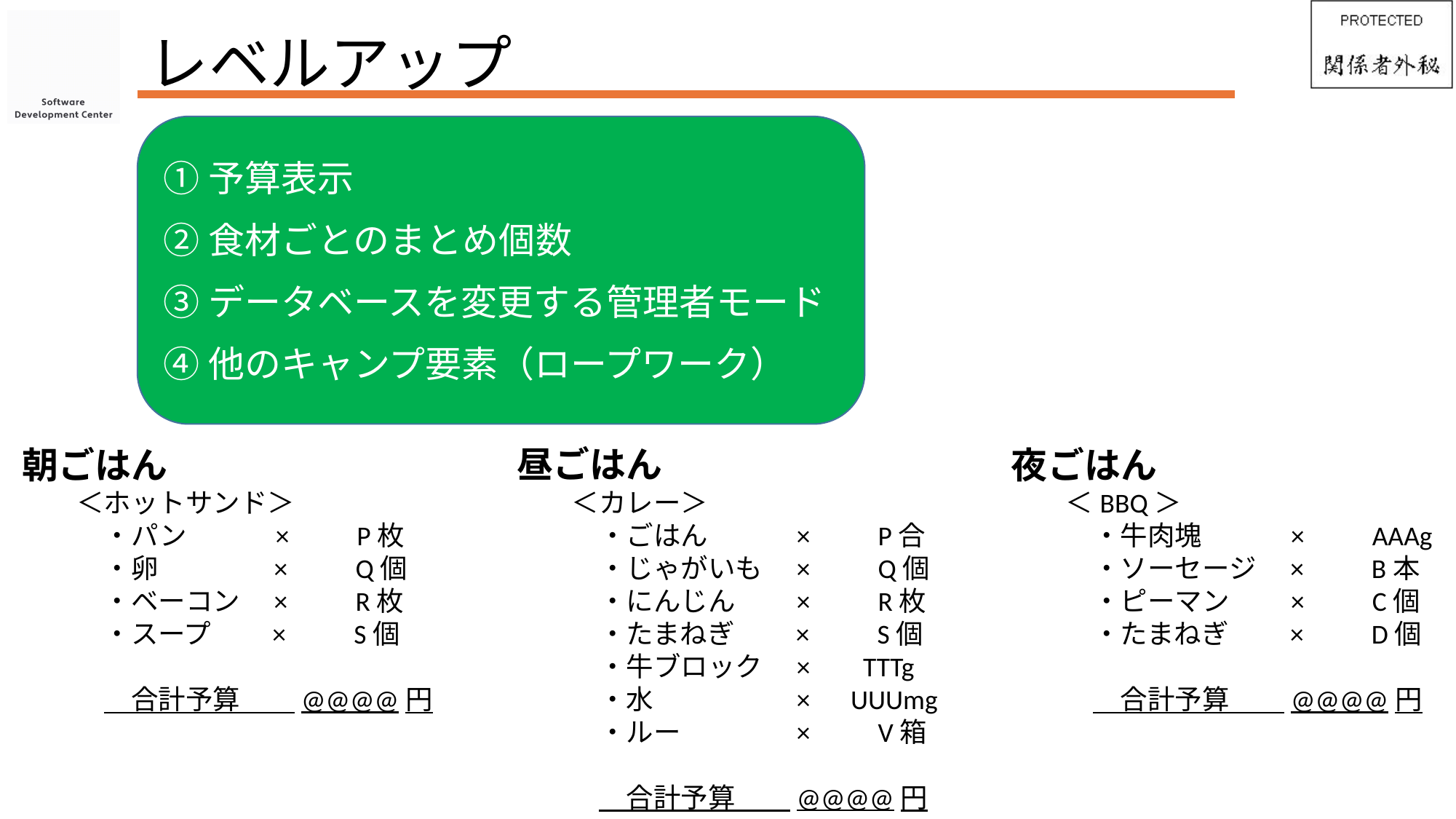

# レベルアップ
①予算表示
②食材ごとのまとめ個数
③データベースを変更する管理者モード
④他のキャンプ要素（ロープワーク）
昼ごはん
　　＜カレー＞
　　　・ごはん　　　×　　P合
　　　・じゃがいも　×　　Q個
　　　・にんじん　　×　　R枚
　　　・たまねぎ　　×　　S個
　　　・牛ブロック　×　  TTTg
　　　・水　　　　　×　UUUmg
　　　・ルー　　　　×　　V箱

　　　　合計予算　　@@@@円
朝ごはん
　　＜ホットサンド＞
　　　・パン　　　×　　P枚
　　　・卵　　　　×　　Q個
　　　・ベーコン　×　　R枚
　　　・スープ　　×　　S個

　　　　合計予算　　@@@@円
夜ごはん
　　＜BBQ＞
　　　・牛肉塊　　　×　　AAAg
　　　・ソーセージ　×　　B本
　　　・ピーマン　　×　　C個
　　　・たまねぎ　　×　　D個

　　　　合計予算　　@@@@円